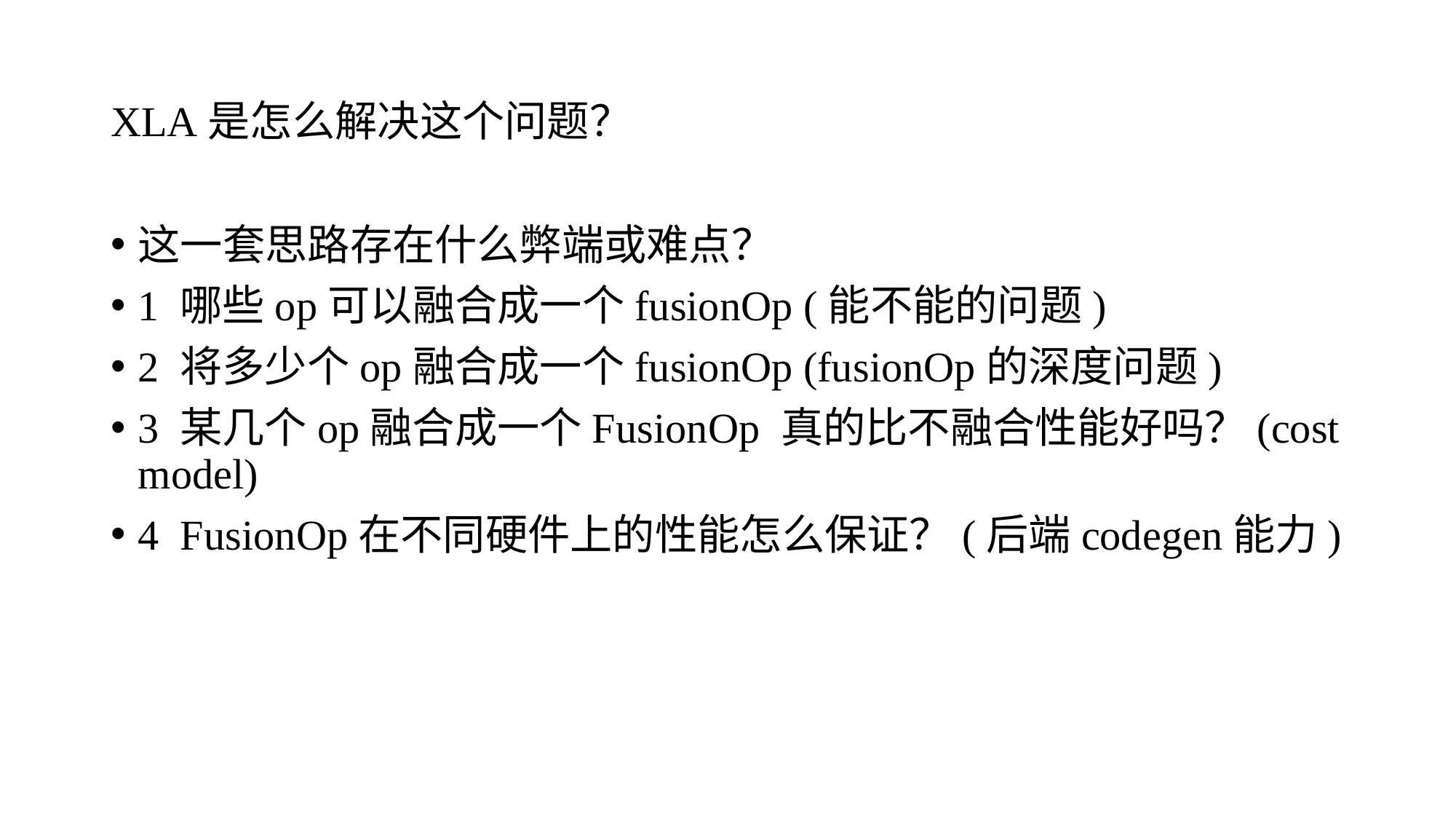

XLA是怎么解决这个问题？
这一套思路存在什么弊端或难点？
1 哪些op可以融合成一个fusionOp (能不能的问题)
2 将多少个op融合成一个fusionOp (fusionOp的深度问题)
3 某几个op融合成一个FusionOp 真的比不融合性能好吗？(cost model)
4  FusionOp在不同硬件上的性能怎么保证？(后端codegen能力)